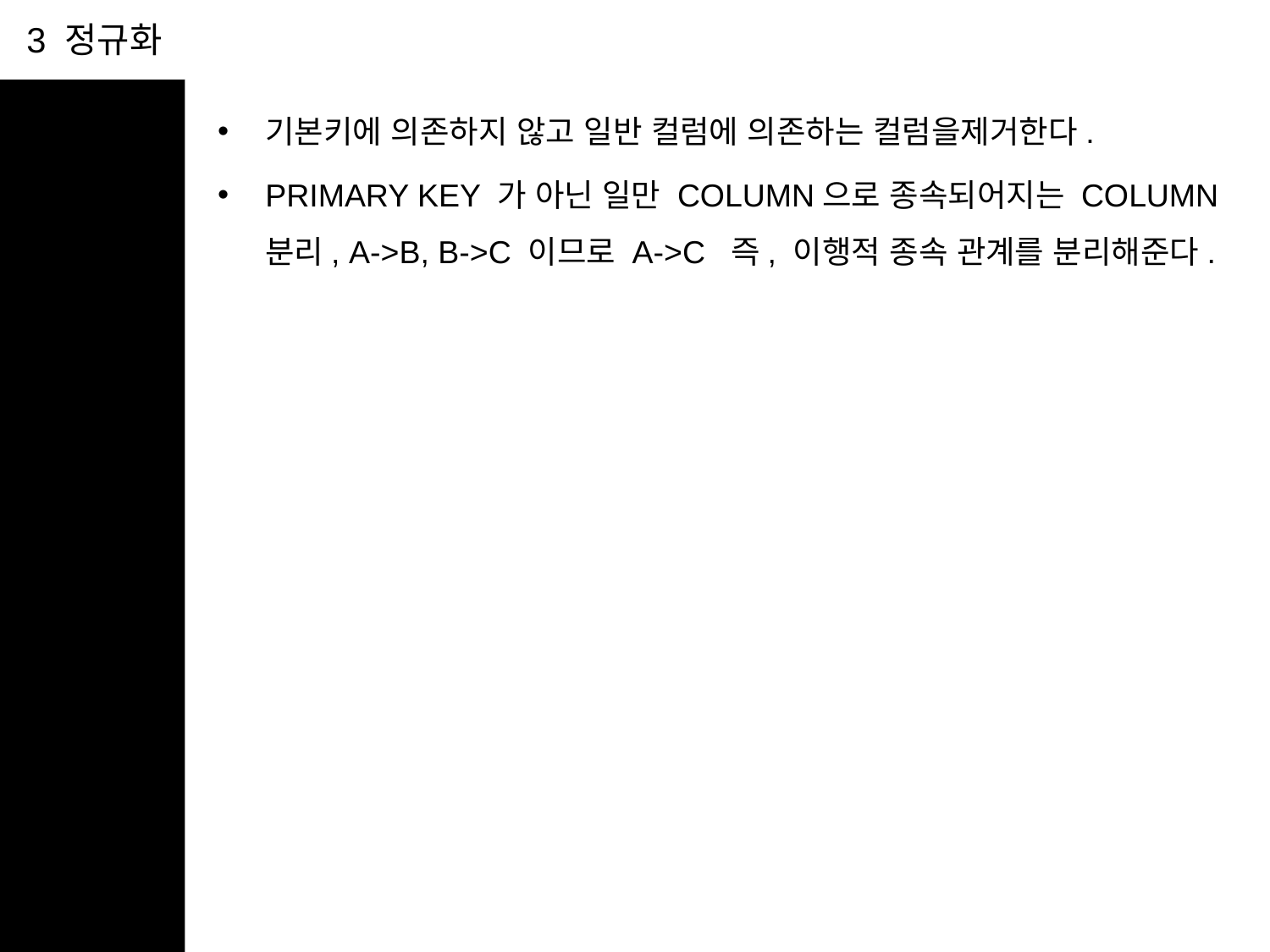

# 3 정규화
기본키에 의존하지 않고 일반 컬럼에 의존하는 컬럼을제거한다.
PRIMARY KEY 가 아닌 일만 COLUMN으로 종속되어지는 COLUMN분리, A->B, B->C 이므로 A->C  즉, 이행적 종속 관계를 분리해준다.